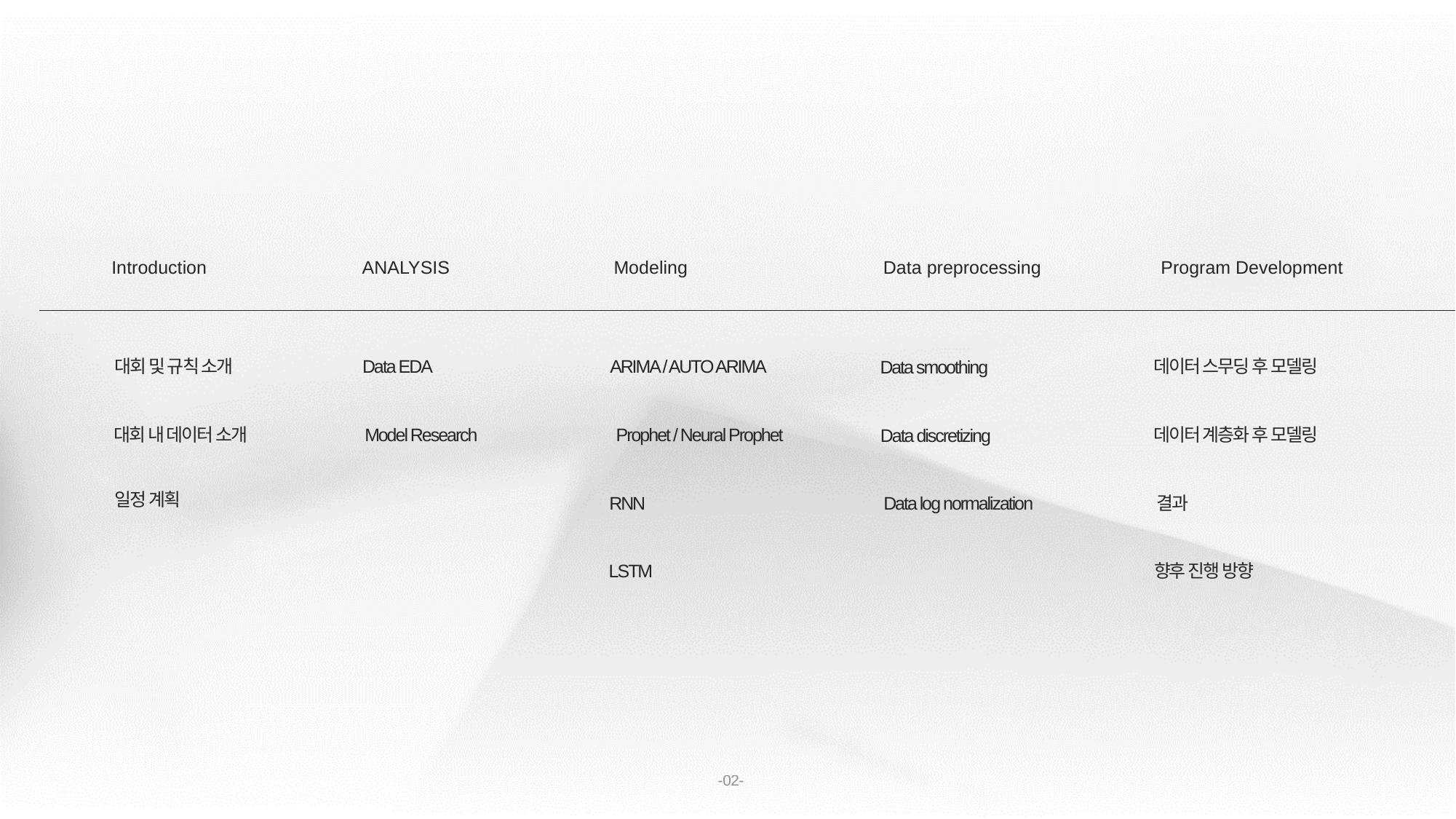

Data preprocessing
Introduction
ANALYSIS
Modeling
Program Development
데이터 스무딩 후 모델링
대회 및 규칙 소개
Data EDA
ARIMA / AUTO ARIMA
Data smoothing
대회 내 데이터 소개
데이터 계층화 후 모델링
Model Research
Prophet / Neural Prophet
Data discretizing
일정 계획
RNN
결과
Data log normalization
LSTM
향후 진행 방향
-02-